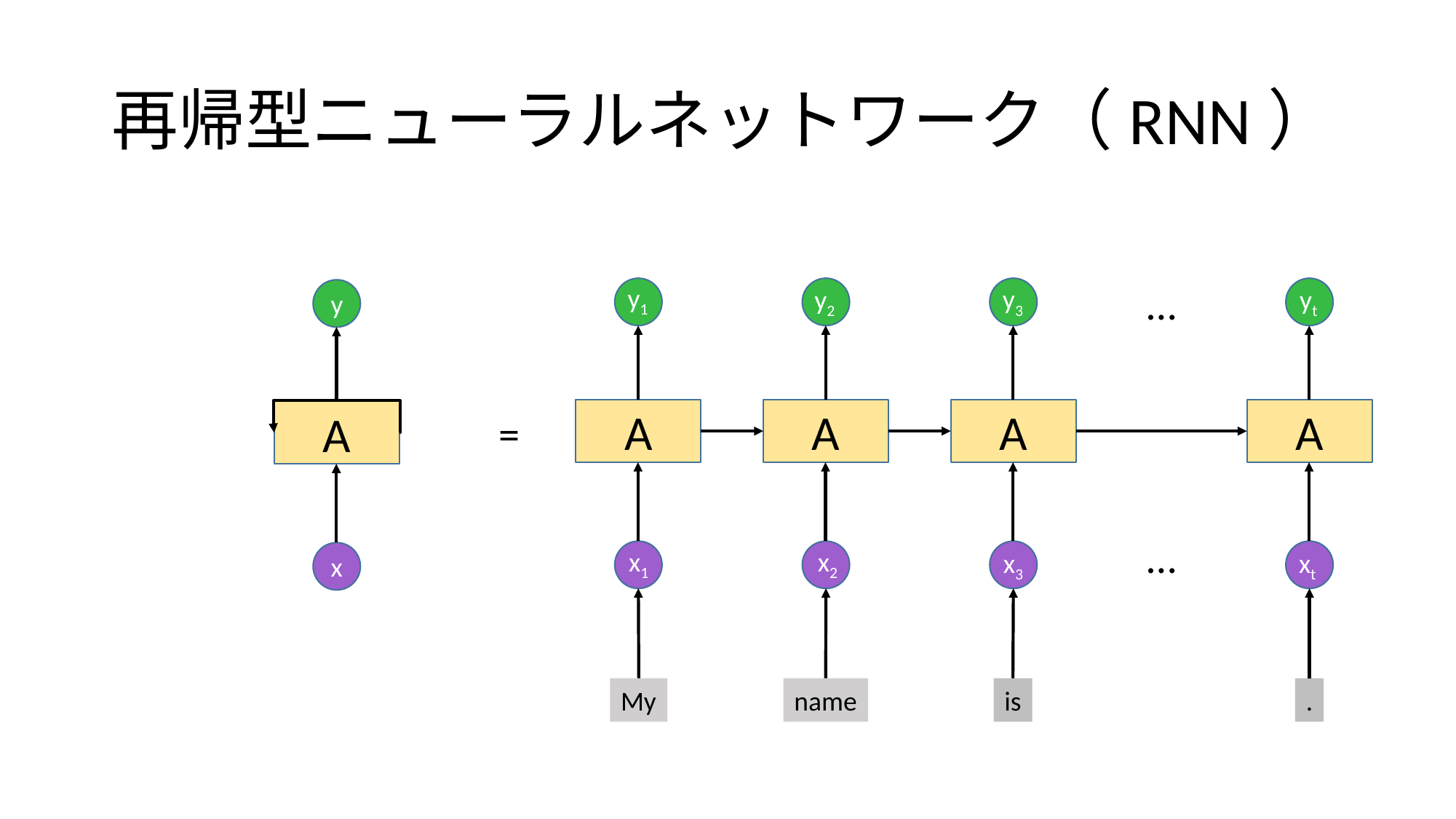

# 再帰型ニューラルネットワーク（RNN）
…
y1

y3

yt

y2

A

A

A

A

y
A
=
…
x1

x2

x3

xt

x
My
name
is
.